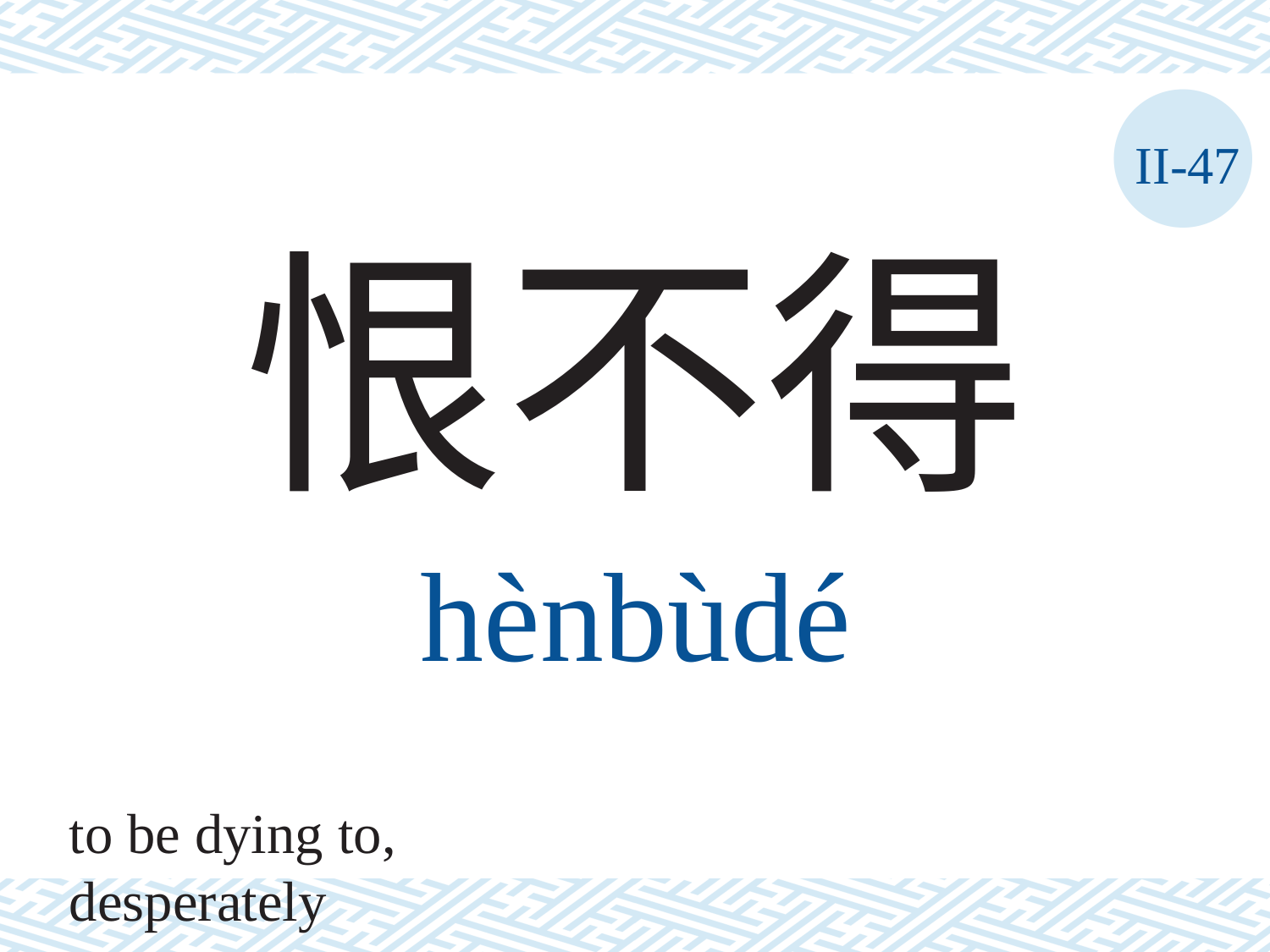

II-47
恨不得
hènbùdé
to be dying to, desperately